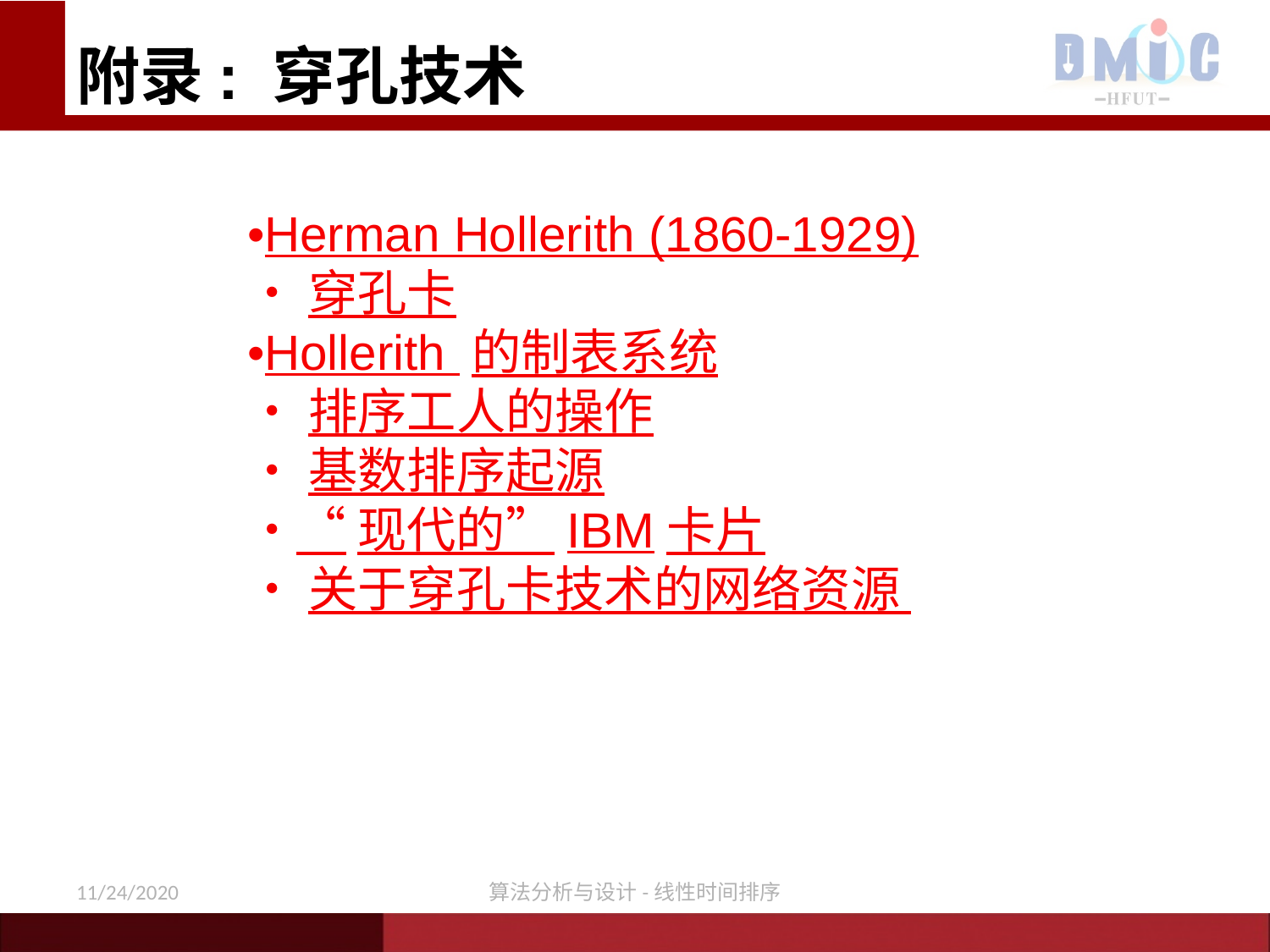

附录: 穿孔技术
•Herman Hollerith (1860-1929)
•穿孔卡
•Hollerith 的制表系统
•排序工人的操作
•基数排序起源
•“现代的”IBM卡片
•关于穿孔卡技术的网络资源
11/24/2020
算法分析与设计-线性时间排序